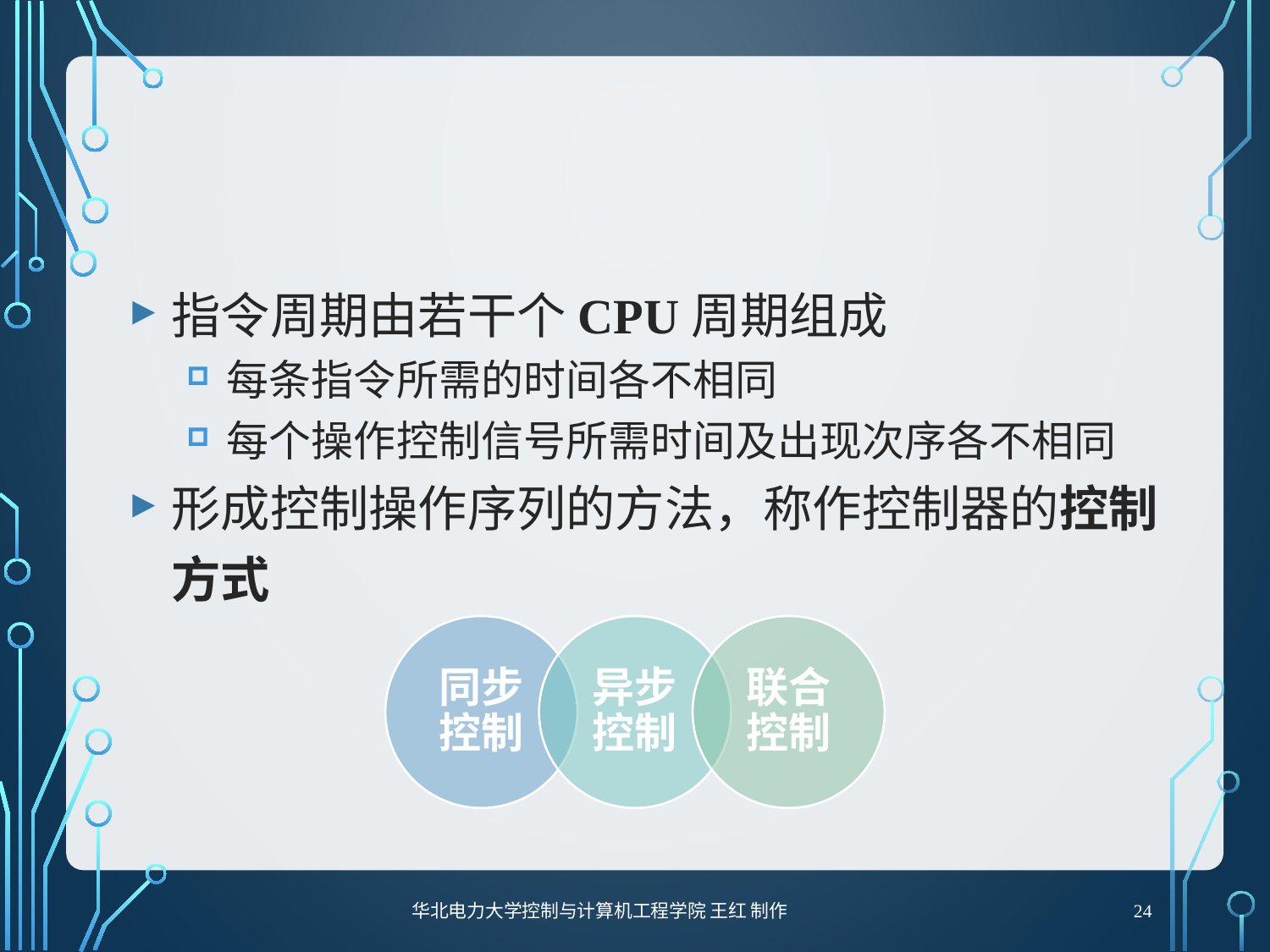

#
指令周期由若干个CPU周期组成
每条指令所需的时间各不相同
每个操作控制信号所需时间及出现次序各不相同
形成控制操作序列的方法，称作控制器的控制方式
同步控制
异步控制
联合控制
24
华北电力大学控制与计算机工程学院 王红 制作